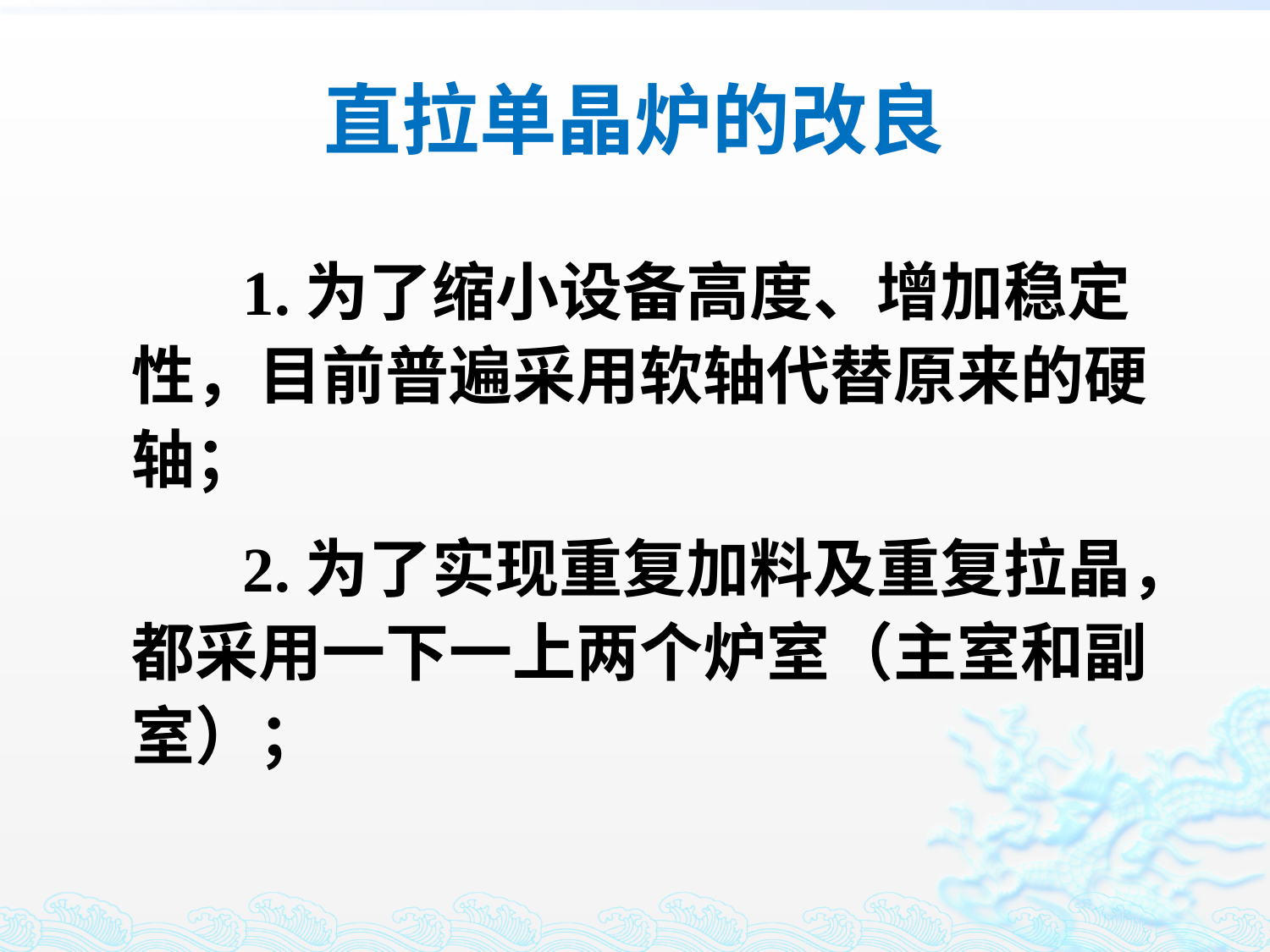

# 直拉单晶炉的改良
       1.为了缩小设备高度、增加稳定性，目前普遍采用软轴代替原来的硬轴；
       2.为了实现重复加料及重复拉晶，都采用一下一上两个炉室（主室和副室）；